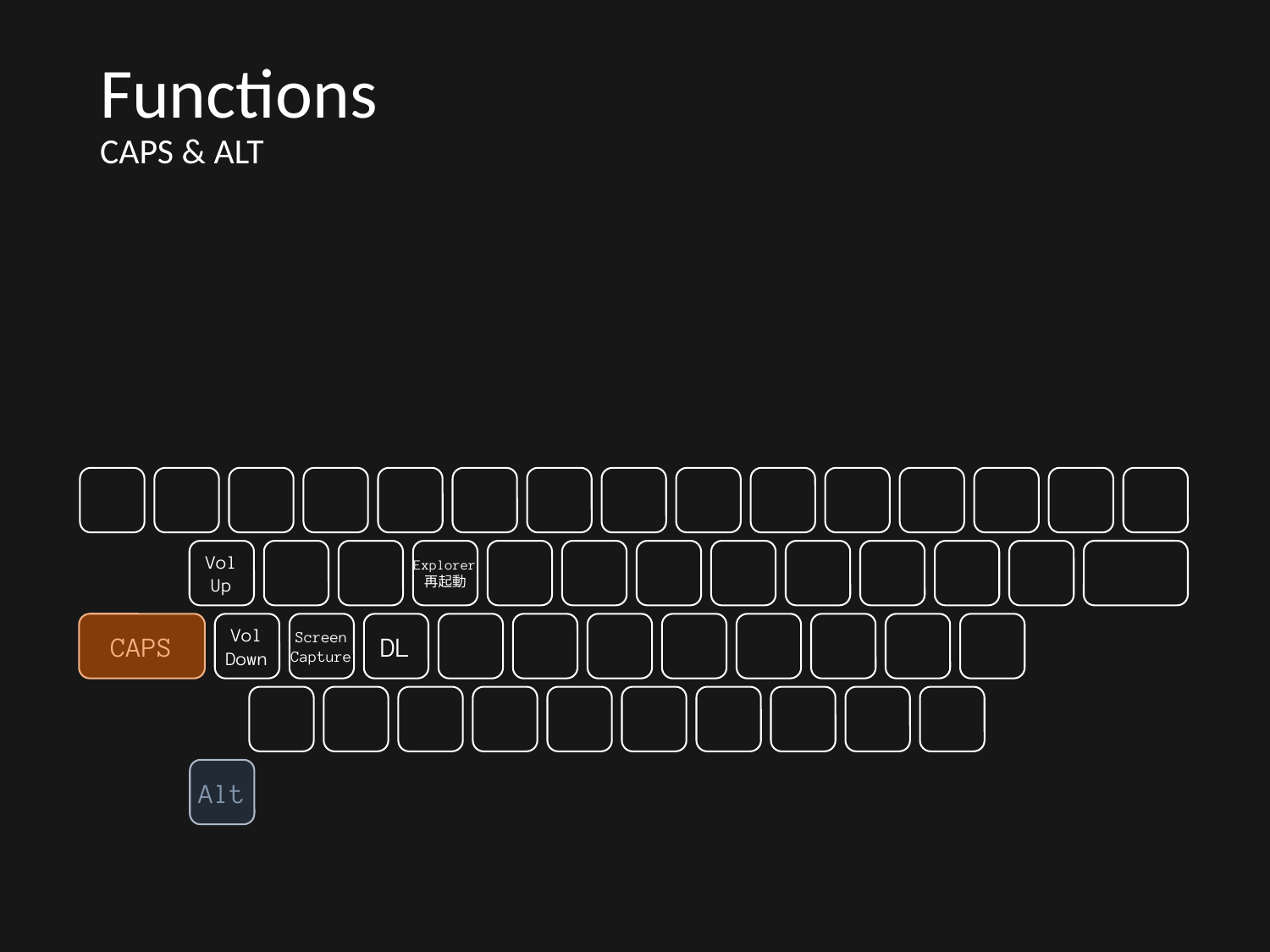

# Functions CAPS & ALT

Vol
Up

Explorer
再起動

CAPS
Vol
Down
Screen
Capture
DL

Alt